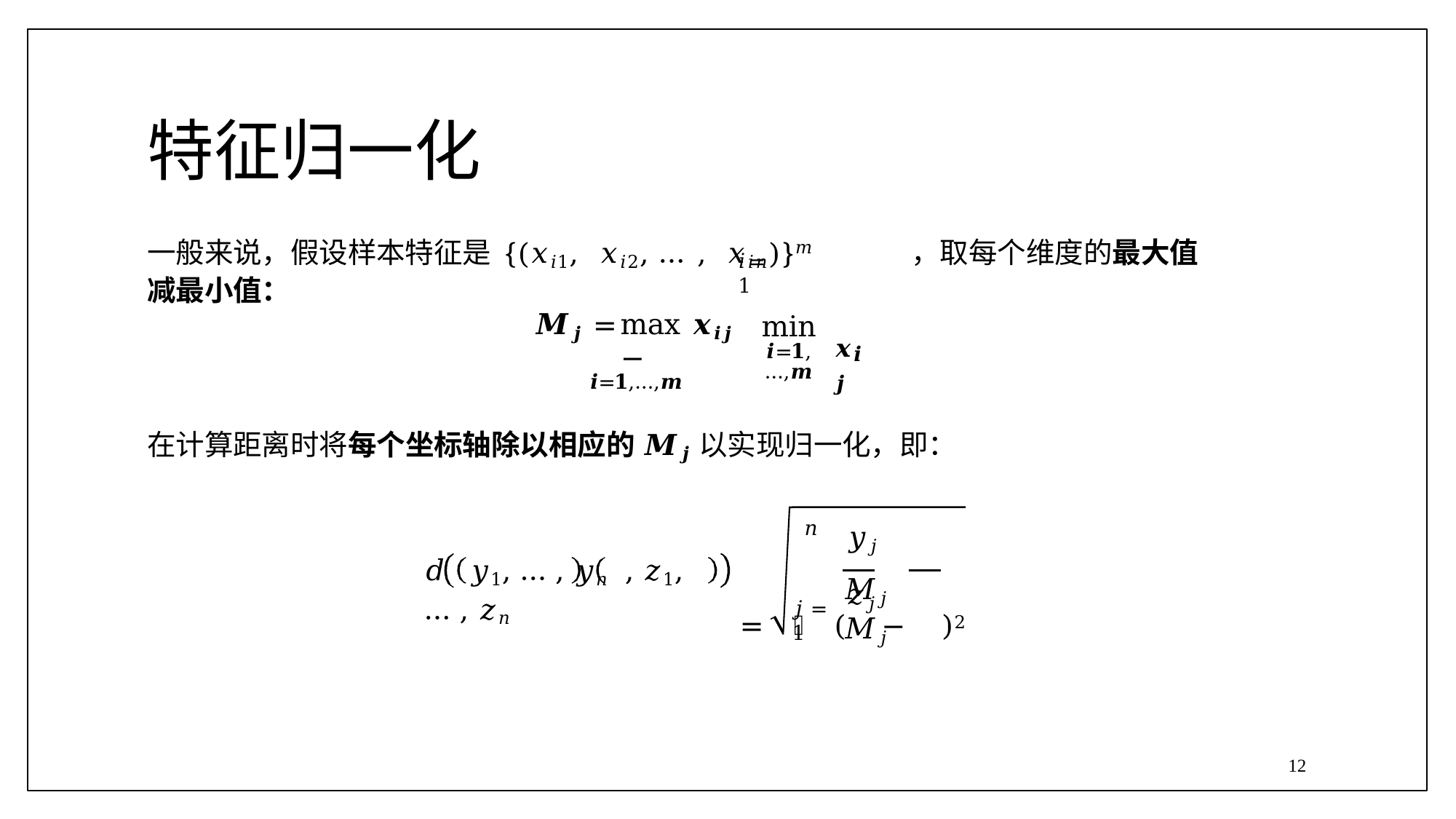

# 特征归一化
一般来说，假设样本特征是 {(𝑥𝑖1,  𝑥𝑖2, … ,  𝑥𝑖𝑛)}𝑚	，取每个维度的最大值减最小值：
𝑖=1
𝑴𝒋  =	max	𝒙𝒊𝒋 −
𝒊=𝟏,…,𝒎
min
𝒊=𝟏,…,𝒎
𝒙𝒊𝒋
在计算距离时将每个坐标轴除以相应的 𝑴𝒋 以实现归一化，即：

𝑛
𝑦𝑗	𝑧𝑗
=	෍(	−	)2
𝑑	𝑦1, … , 𝑦𝑛   ,	𝑧1, … , 𝑧𝑛

𝑀𝑗	𝑀𝑗

𝑗=1
12